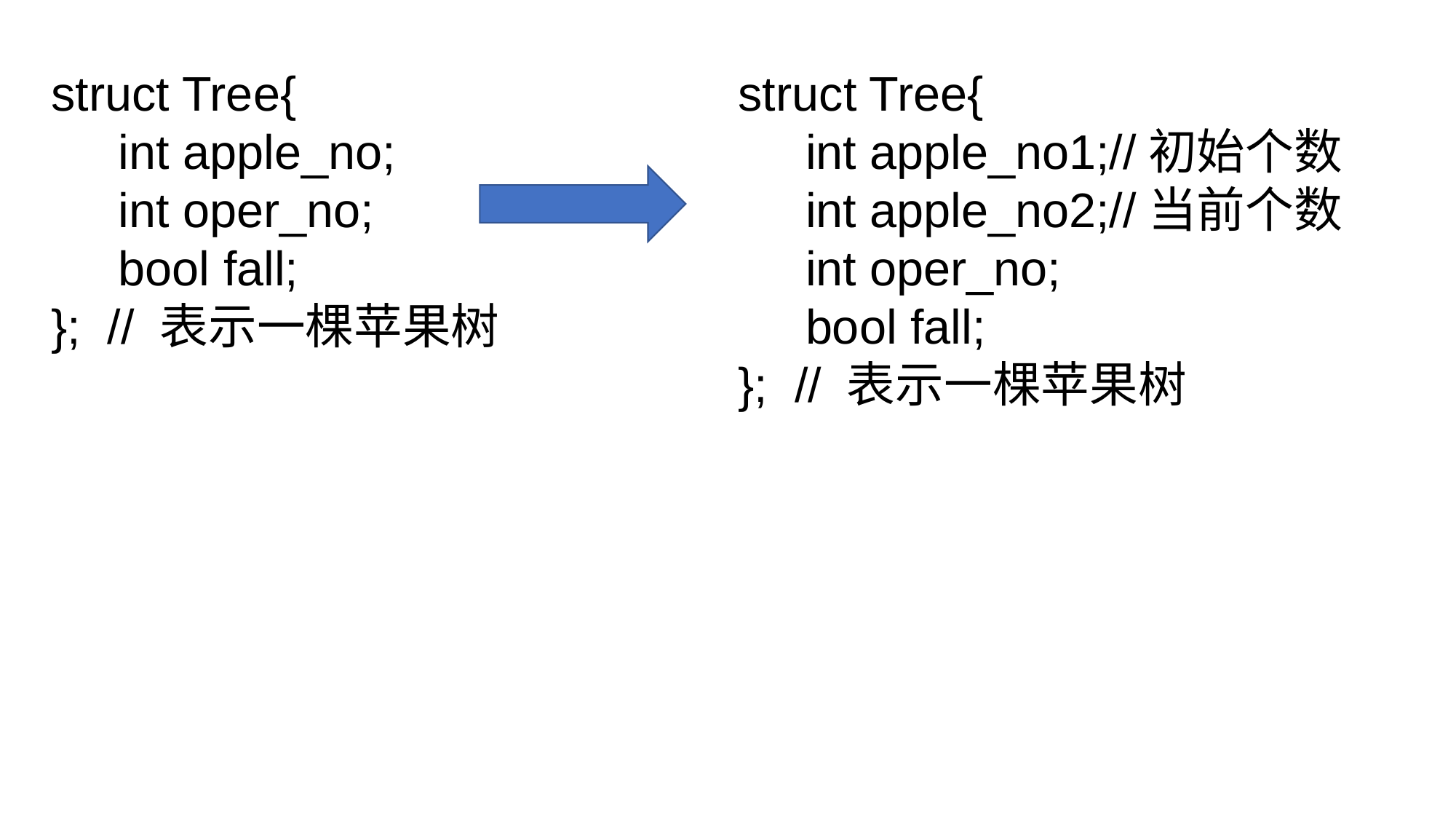

struct Tree{
     int apple_no1;//初始个数
     int apple_no2;//当前个数
     int oper_no;
     bool fall;
};  // 表示一棵苹果树
struct Tree{
     int apple_no;
     int oper_no;
     bool fall;
};  // 表示一棵苹果树